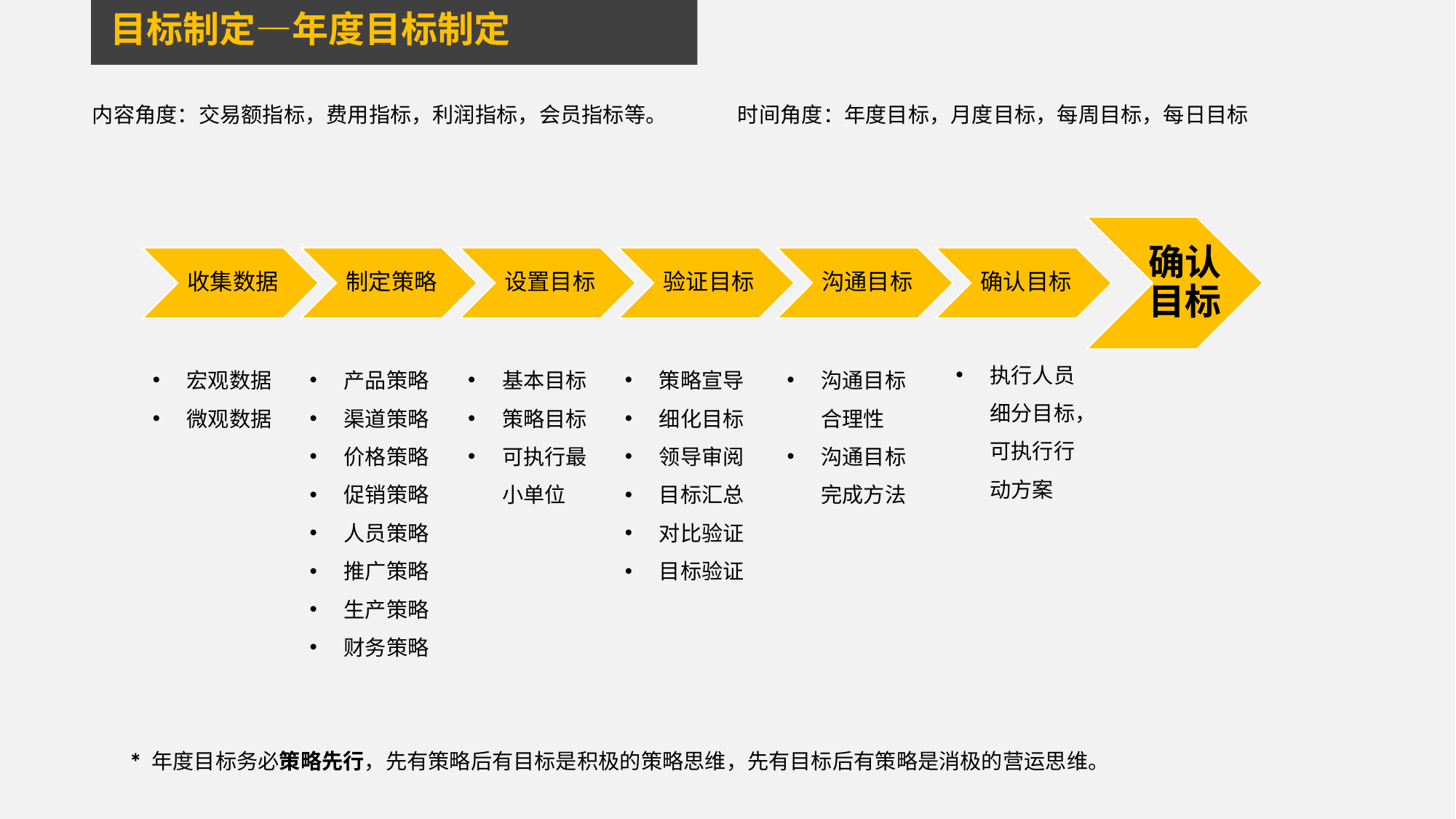

目标制定—年度目标制定
内容角度：交易额指标，费用指标，利润指标，会员指标等。               时间角度：年度目标，月度目标，每周目标，每日目标
收集数据
制定策略
设置目标
验证目标
沟通目标
确认目标

确认目标
执行人员细分目标，可执行行动方案
宏观数据
微观数据
产品策略
渠道策略
价格策略
促销策略
人员策略
推广策略
生产策略
财务策略

基本目标
策略目标
可执行最小单位
策略宣导
细化目标
领导审阅
目标汇总
对比验证
目标验证
沟通目标合理性
沟通目标完成方法
* 年度目标务必策略先行，先有策略后有目标是积极的策略思维，先有目标后有策略是消极的营运思维。